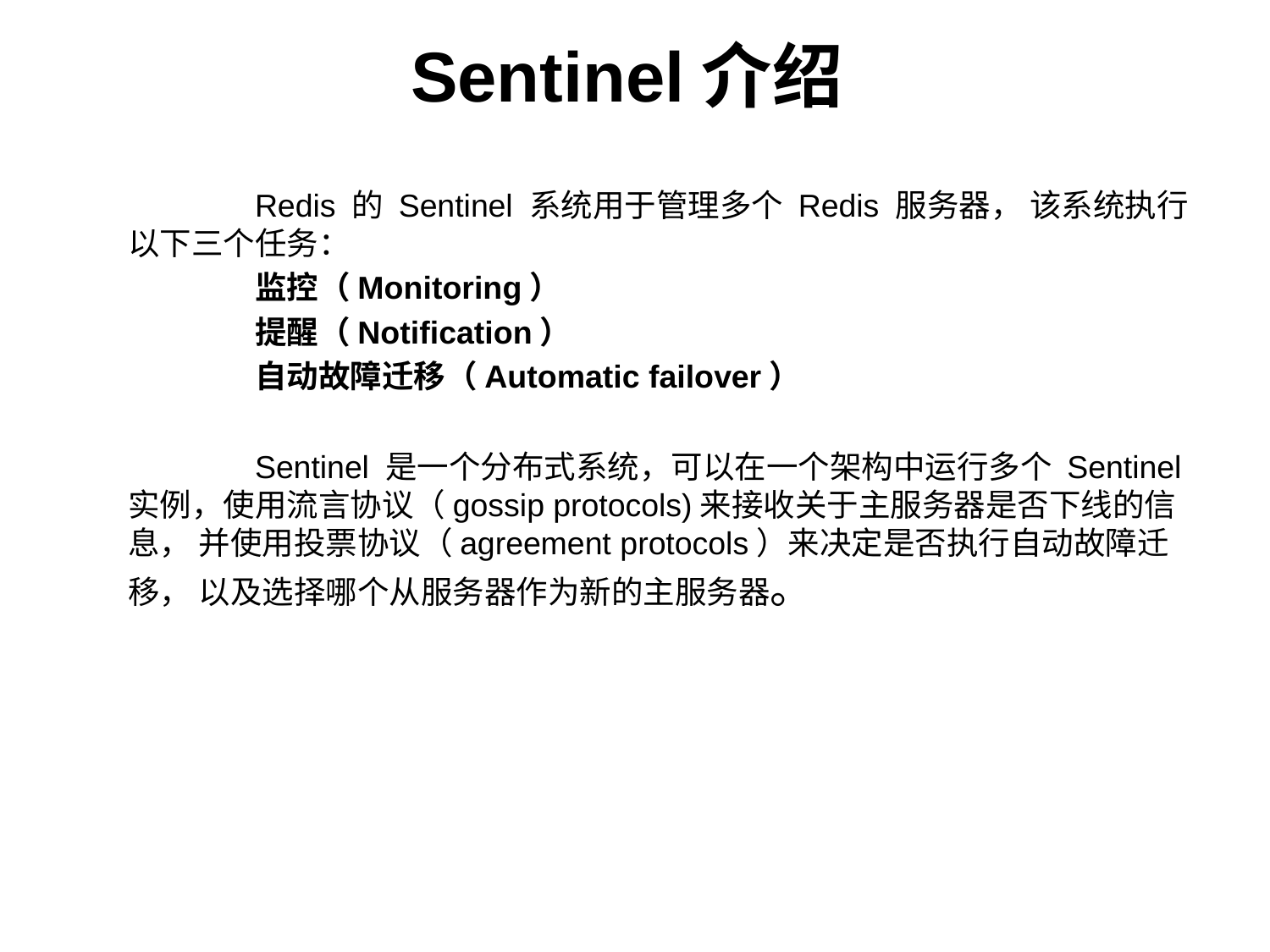

Sentinel介绍
		Redis 的 Sentinel 系统用于管理多个 Redis 服务器， 该系统执行以下三个任务：
		监控（Monitoring）
		提醒（Notification）
		自动故障迁移（Automatic failover）

		Sentinel 是一个分布式系统，可以在一个架构中运行多个 Sentinel 实例，使用流言协议（gossip protocols)来接收关于主服务器是否下线的信息， 并使用投票协议（agreement protocols）来决定是否执行自动故障迁移， 以及选择哪个从服务器作为新的主服务器。